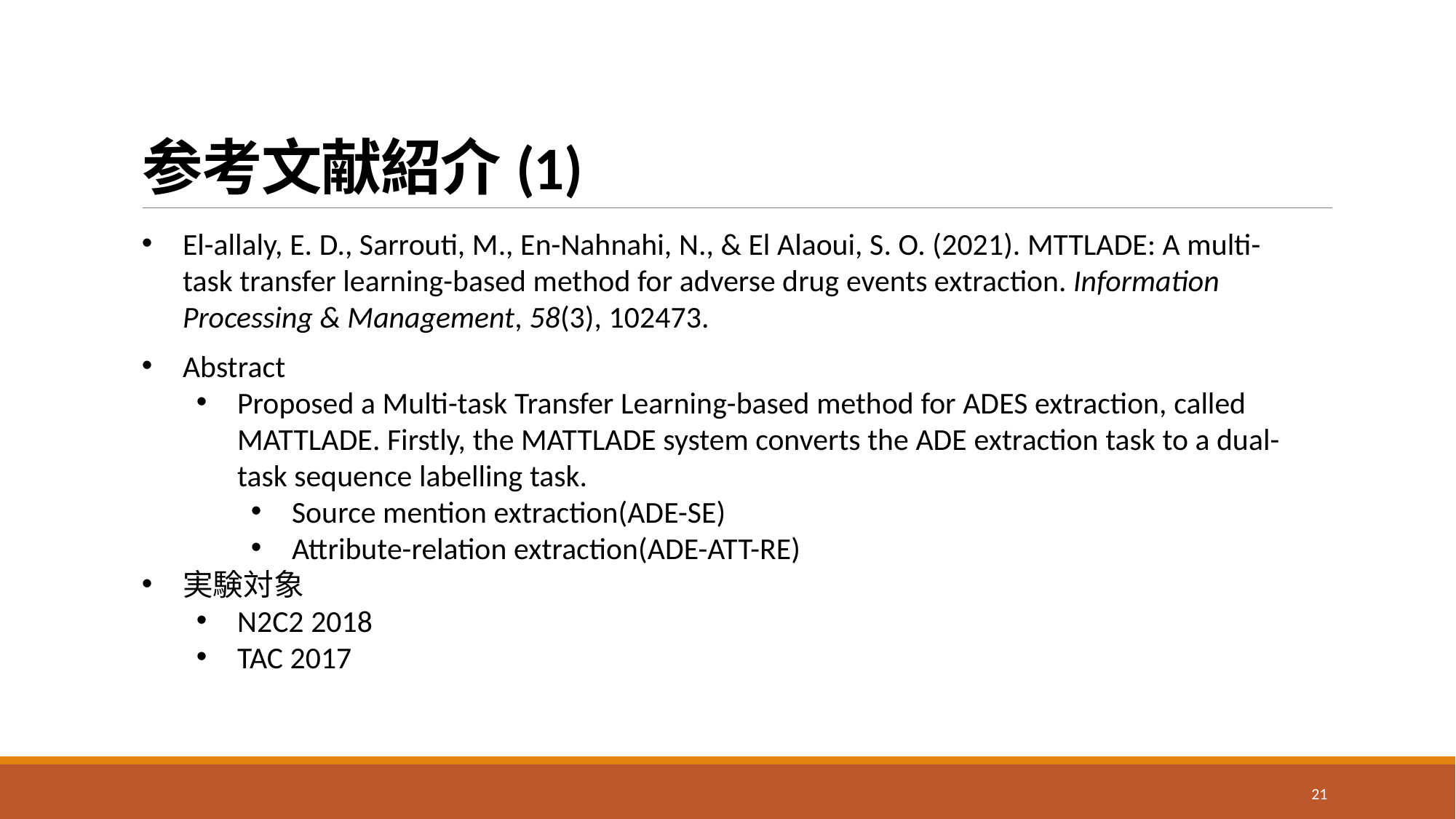

# 参考文献紹介(1)
El-allaly, E. D., Sarrouti, M., En-Nahnahi, N., & El Alaoui, S. O. (2021). MTTLADE: A multi-task transfer learning-based method for adverse drug events extraction. Information Processing & Management, 58(3), 102473.
Abstract
Proposed a Multi-task Transfer Learning-based method for ADES extraction, called MATTLADE. Firstly, the MATTLADE system converts the ADE extraction task to a dual-task sequence labelling task.
Source mention extraction(ADE-SE)
Attribute-relation extraction(ADE-ATT-RE)
実験対象
N2C2 2018
TAC 2017
21